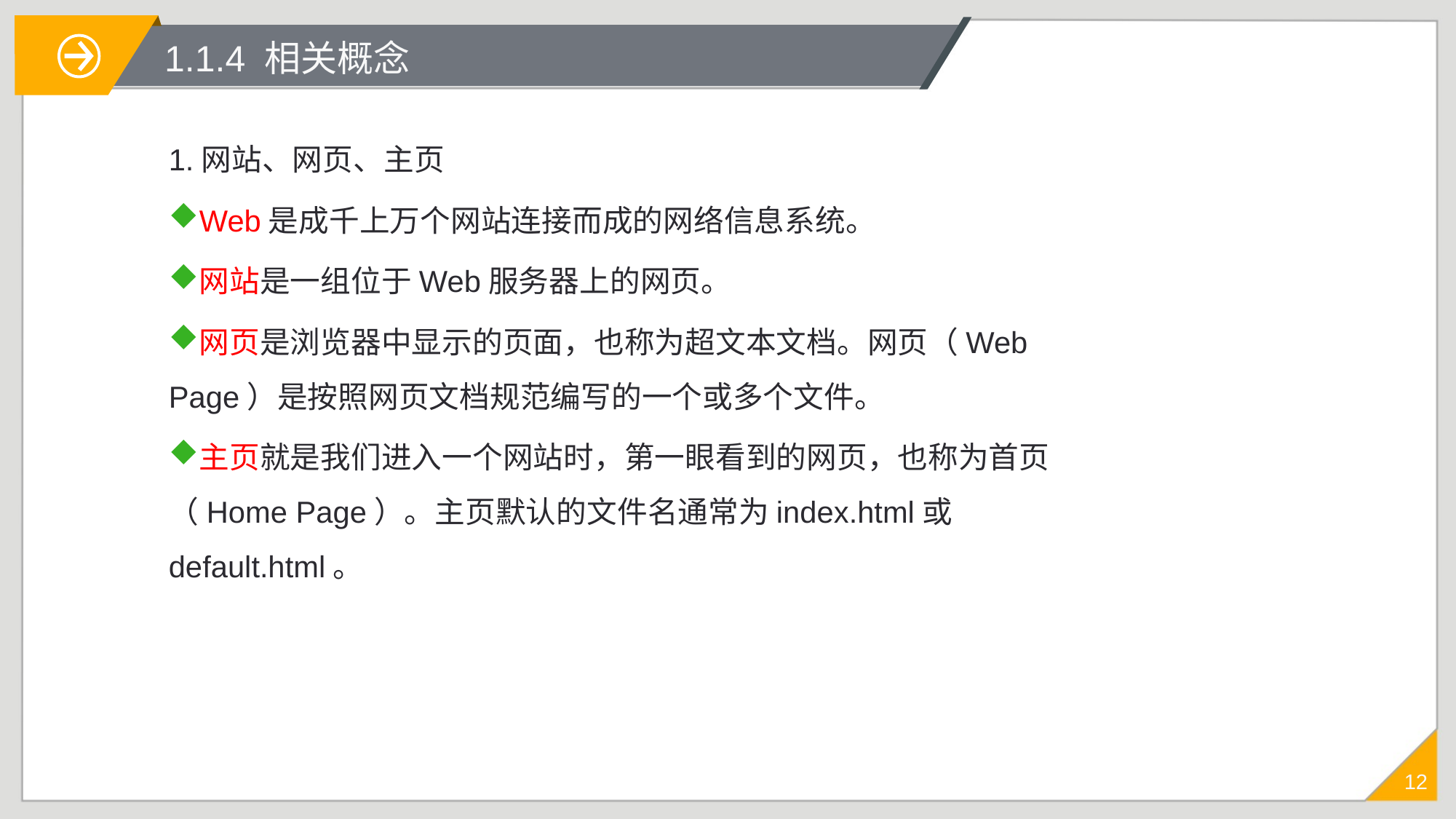

# 1.1.4 相关概念
1.网站、网页、主页
Web是成千上万个网站连接而成的网络信息系统。
网站是一组位于Web服务器上的网页。
网页是浏览器中显示的页面，也称为超文本文档。网页（Web Page）是按照网页文档规范编写的一个或多个文件。
主页就是我们进入一个网站时，第一眼看到的网页，也称为首页（Home Page）。主页默认的文件名通常为index.html或default.html。